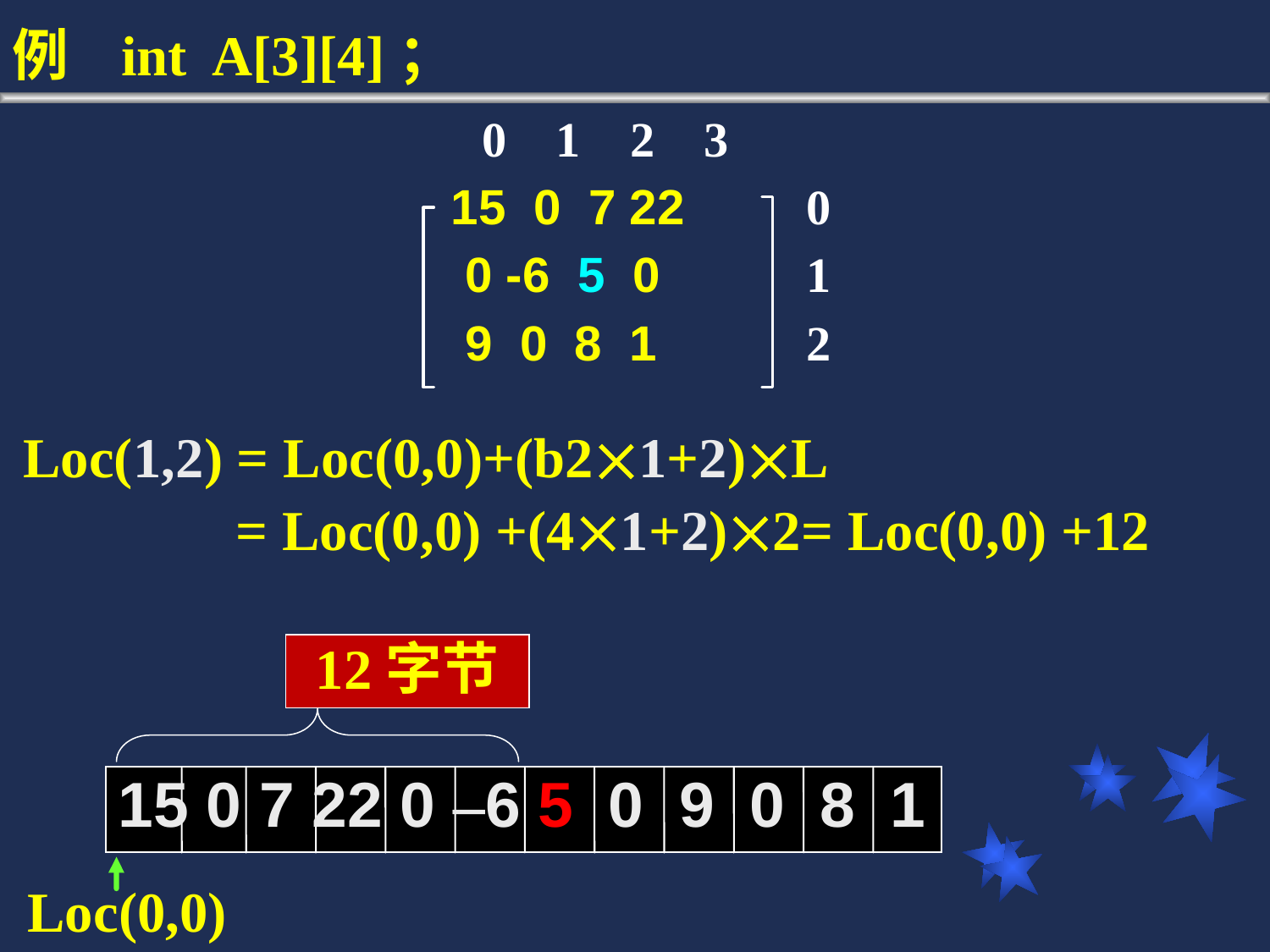

例   int  A[3][4]；
0    1    2    3
15  0  7 22
 0 -6  5  0
 9  0  8  1

0
1
2
Loc(1,2) = Loc(0,0)+(b2×1+2)×L
               = Loc(0,0) +(4×1+2)×2= Loc(0,0) +12

12字节
15 0 7 22 0 –6 5  0  9  0  8  1

Loc(0,0)